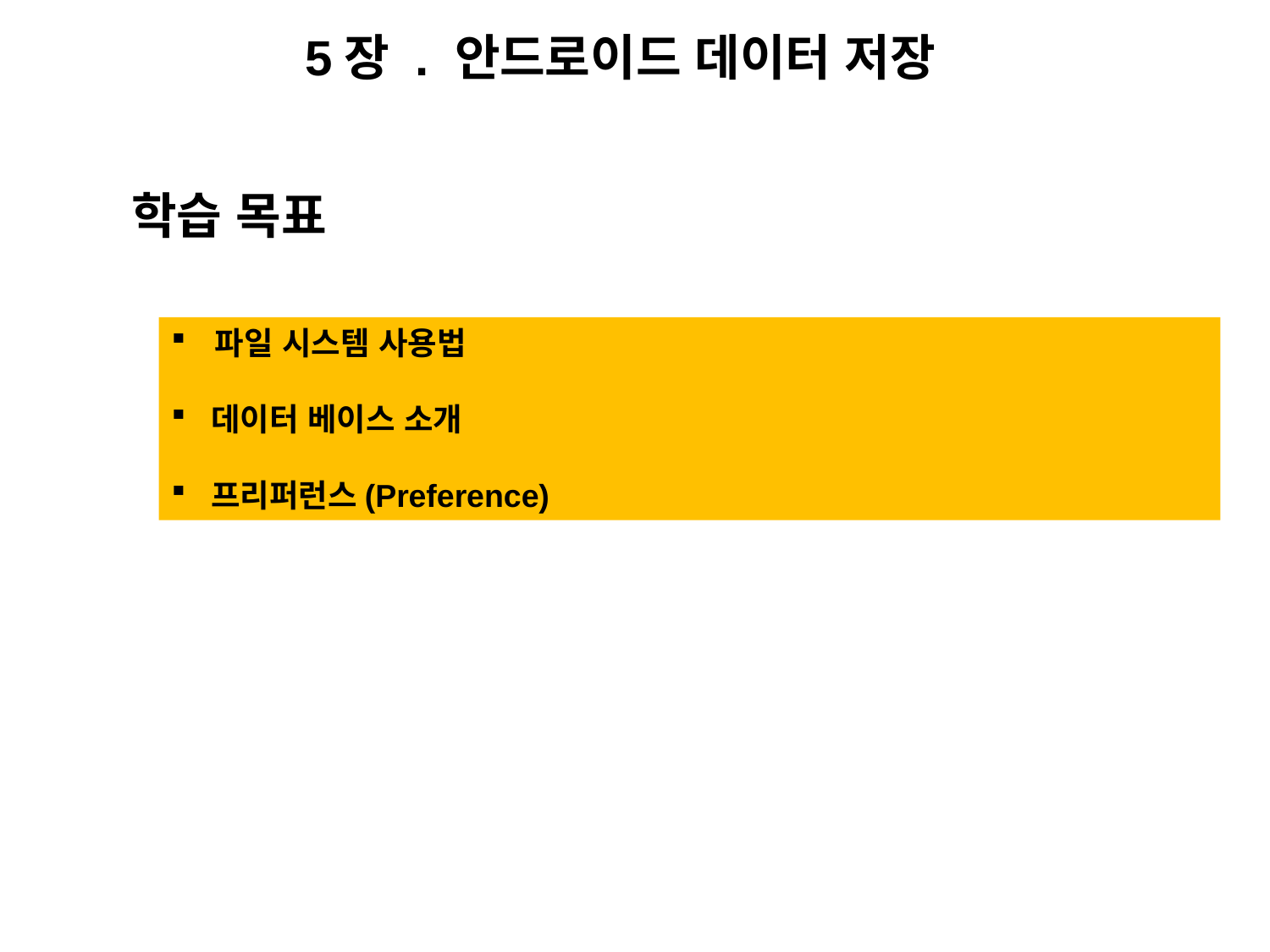

5장 . 안드로이드 데이터 저장
학습 목표
   파일 시스템 사용법
  데이터 베이스 소개
  프리퍼런스(Preference)